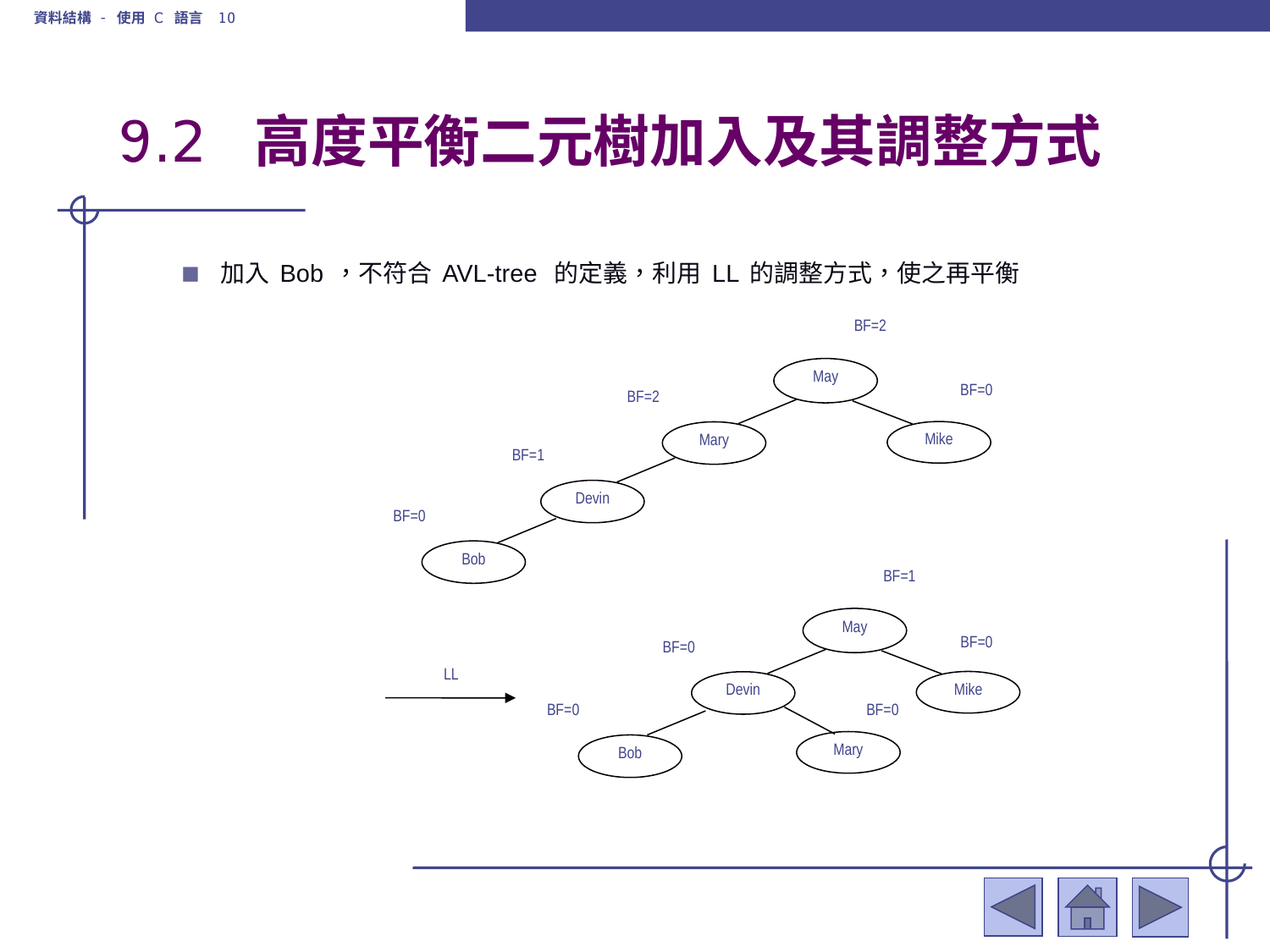

資料結構 - 使用 C 語言   10
# 9.2  高度平衡二元樹加入及其調整方式
加入Bob，不符合AVL-tree 的定義，利用LL的調整方式，使之再平衡

BF=2
May
BF=0
BF=2

Mike
Mary
BF=1

Devin
BF=0

Bob
BF=1
May
BF=0
BF=0

LL
Mike
Devin

BF=0
BF=0

Mary
Bob